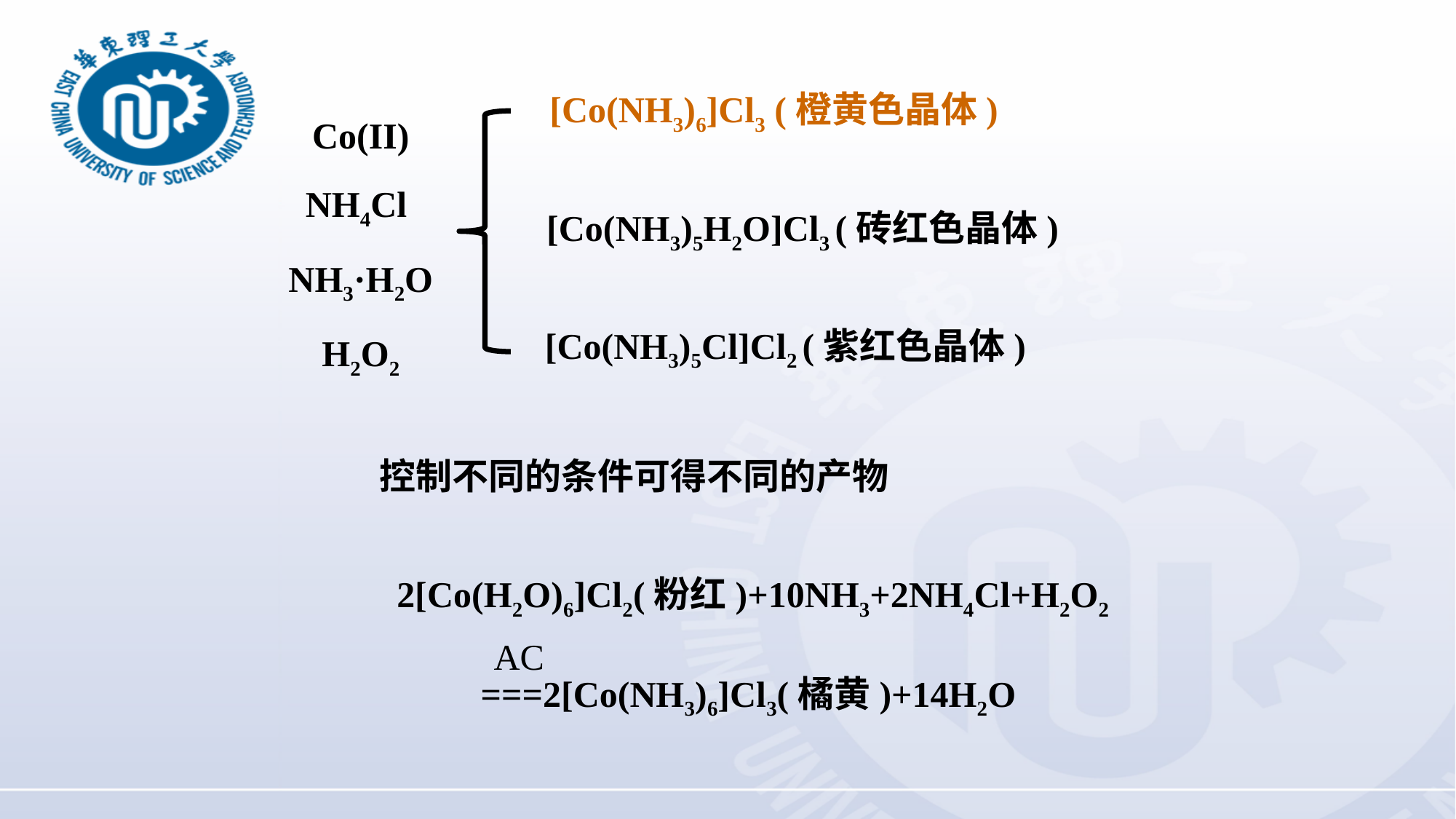

[Co(NH3)6]Cl3 (橙黄色晶体)
Co(II)
NH4Cl
NH3·H2O
H2O2

[Co(NH3)5H2O]Cl3 (砖红色晶体)
[Co(NH3)5Cl]Cl2 (紫红色晶体)
控制不同的条件可得不同的产物
2[Co(H2O)6]Cl2(粉红)+10NH3+2NH4Cl+H2O2
===2[Co(NH3)6]Cl3(橘黄)+14H2O
AC